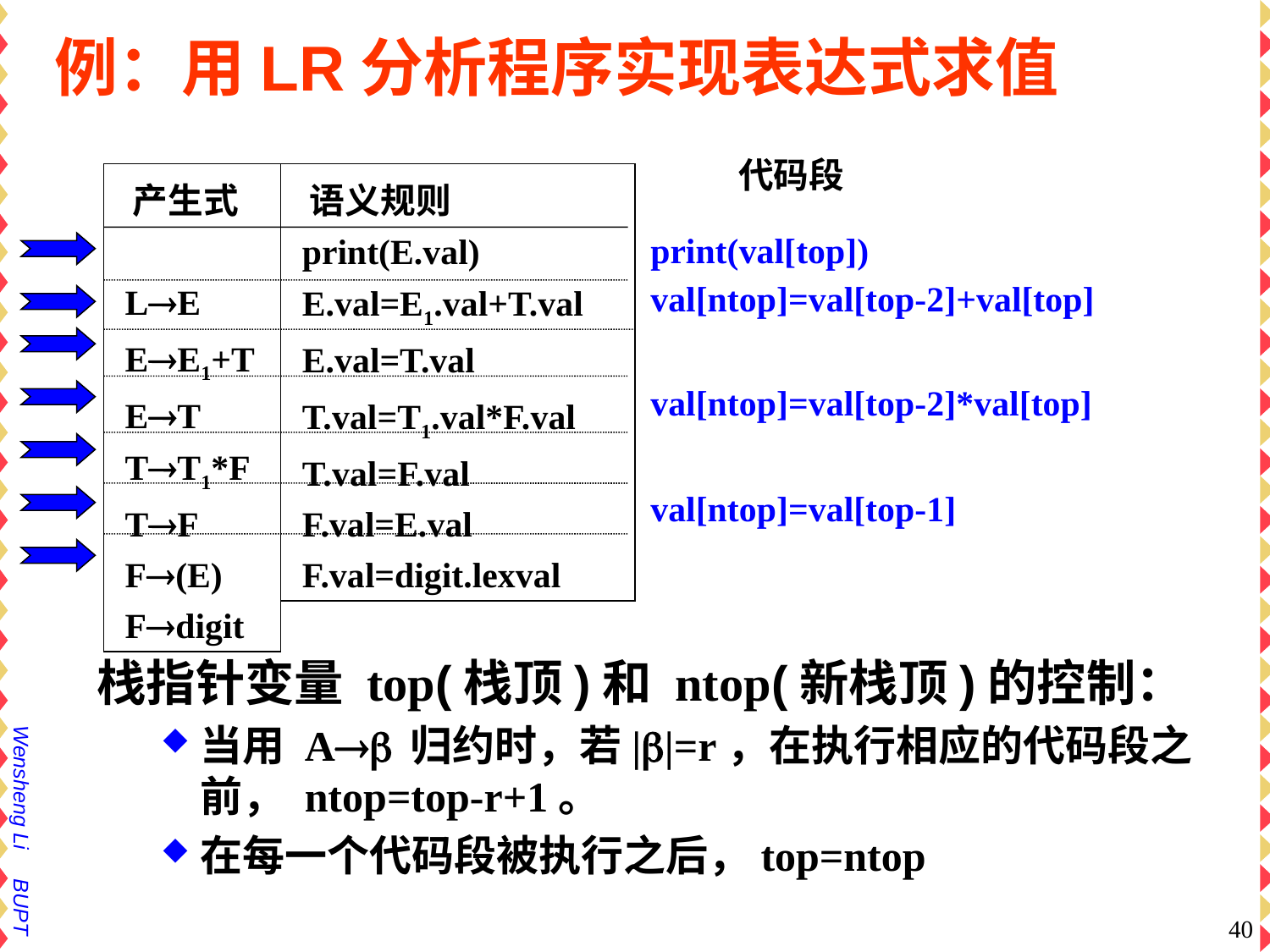

例：用LR分析程序实现表达式求值
 产生式
 L→E
 E→E1+T
 E→T
 T→T1*F
 T→F
 F→(E)
 F→digit
 语义规则
 print(E.val)
 E.val=E1.val+T.val
 E.val=T.val
 T.val=T1.val*F.val
 T.val=F.val
 F.val=E.val
 F.val=digit.lexval

 代码段
 print(val[top])

 val[ntop]=val[top-2]+val[top]

 val[ntop]=val[top-2]*val[top]

 val[ntop]=val[top-1]

栈指针变量 top(栈顶)和 ntop(新栈顶)的控制：
当用 A→β 归约时，若|β|=r，在执行相应的代码段之前， ntop=top-r+1。
在每一个代码段被执行之后，top=ntop
40